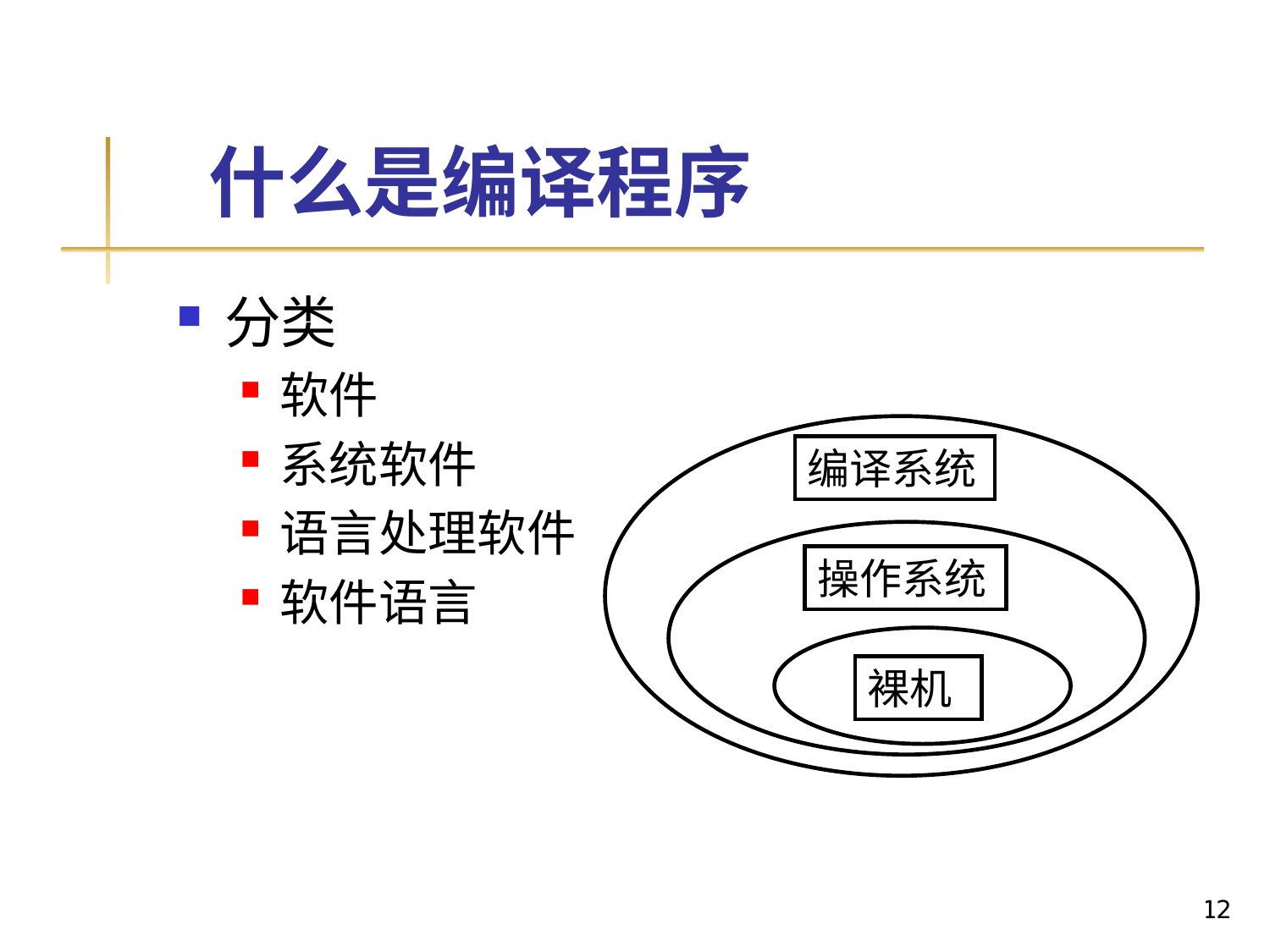

# 什么是编译程序
分类
软件
系统软件
语言处理软件
软件语言

编译系统

操作系统

裸机
12